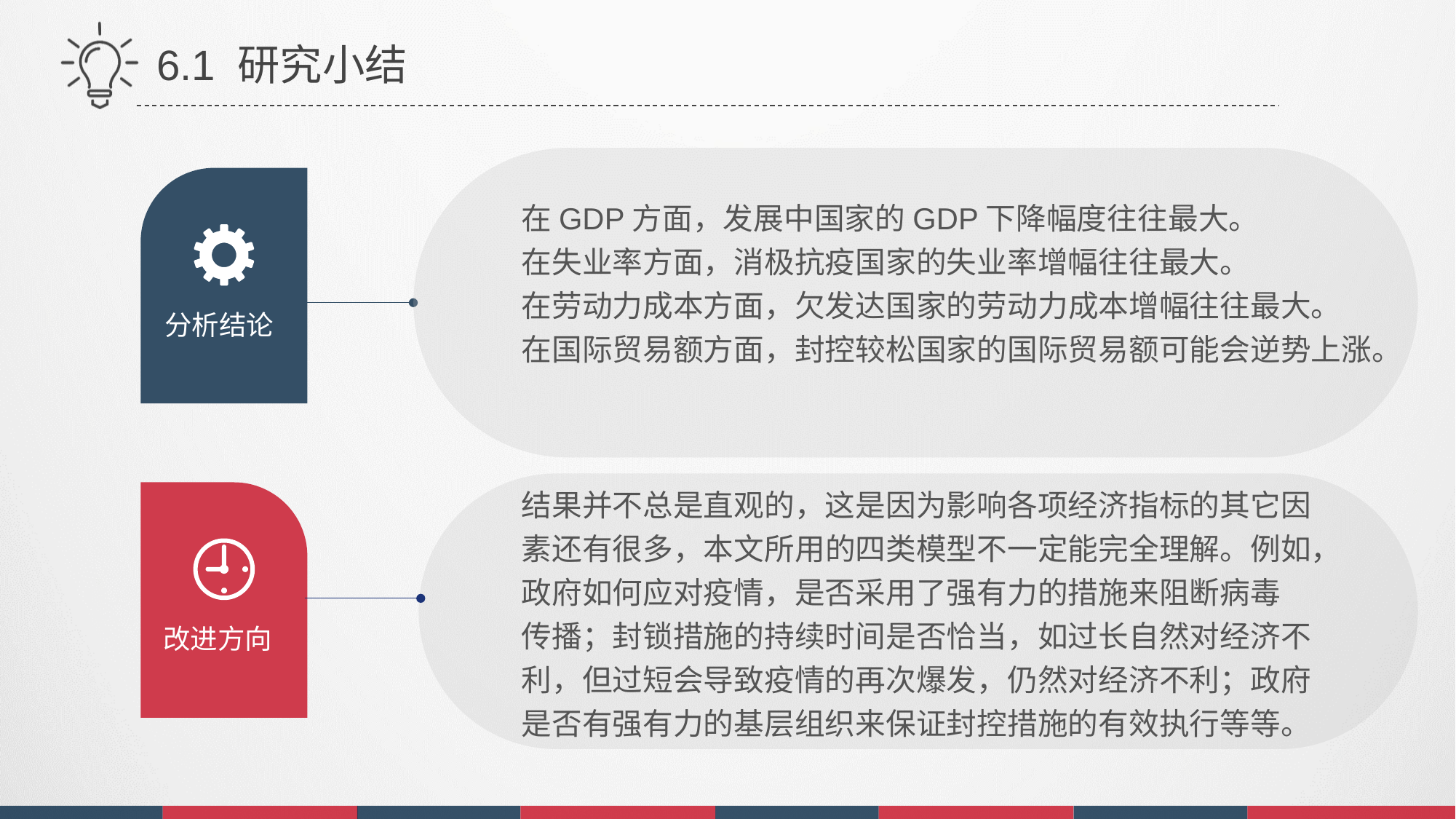

6.1 研究小结

分析结论
在GDP方面，发展中国家的GDP下降幅度往往最大。
在失业率方面，消极抗疫国家的失业率增幅往往最大。
在劳动力成本方面，欠发达国家的劳动力成本增幅往往最大。
在国际贸易额方面，封控较松国家的国际贸易额可能会逆势上涨。

结果并不总是直观的，这是因为影响各项经济指标的其它因素还有很多，本文所用的四类模型不一定能完全理解。例如，政府如何应对疫情，是否采用了强有力的措施来阻断病毒 传播；封锁措施的持续时间是否恰当，如过长自然对经济不利，但过短会导致疫情的再次爆发，仍然对经济不利；政府是否有强有力的基层组织来保证封控措施的有效执行等等。

改进方向